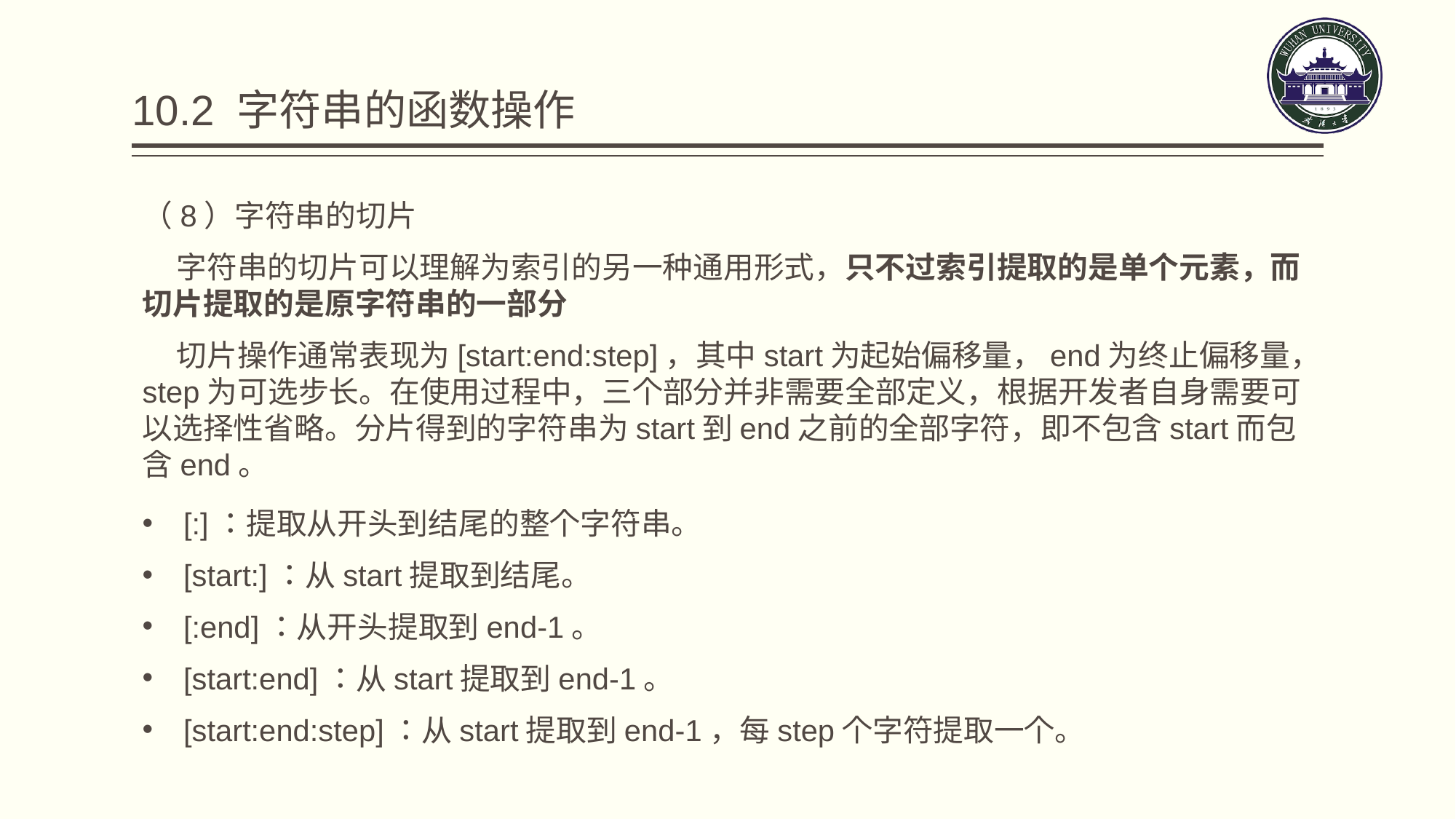

# 10.2 字符串的函数操作
（8）字符串的切片
    字符串的切片可以理解为索引的另一种通用形式，只不过索引提取的是单个元素，而切片提取的是原字符串的一部分
    切片操作通常表现为[start:end:step]，其中start为起始偏移量，end为终止偏移量，step为可选步长。在使用过程中，三个部分并非需要全部定义，根据开发者自身需要可以选择性省略。分片得到的字符串为start到end之前的全部字符，即不包含start而包含end。
[:]：提取从开头到结尾的整个字符串。
[start:]：从start提取到结尾。
[:end]：从开头提取到end-1。
[start:end]：从start提取到end-1。
[start:end:step]：从start提取到end-1，每step个字符提取一个。